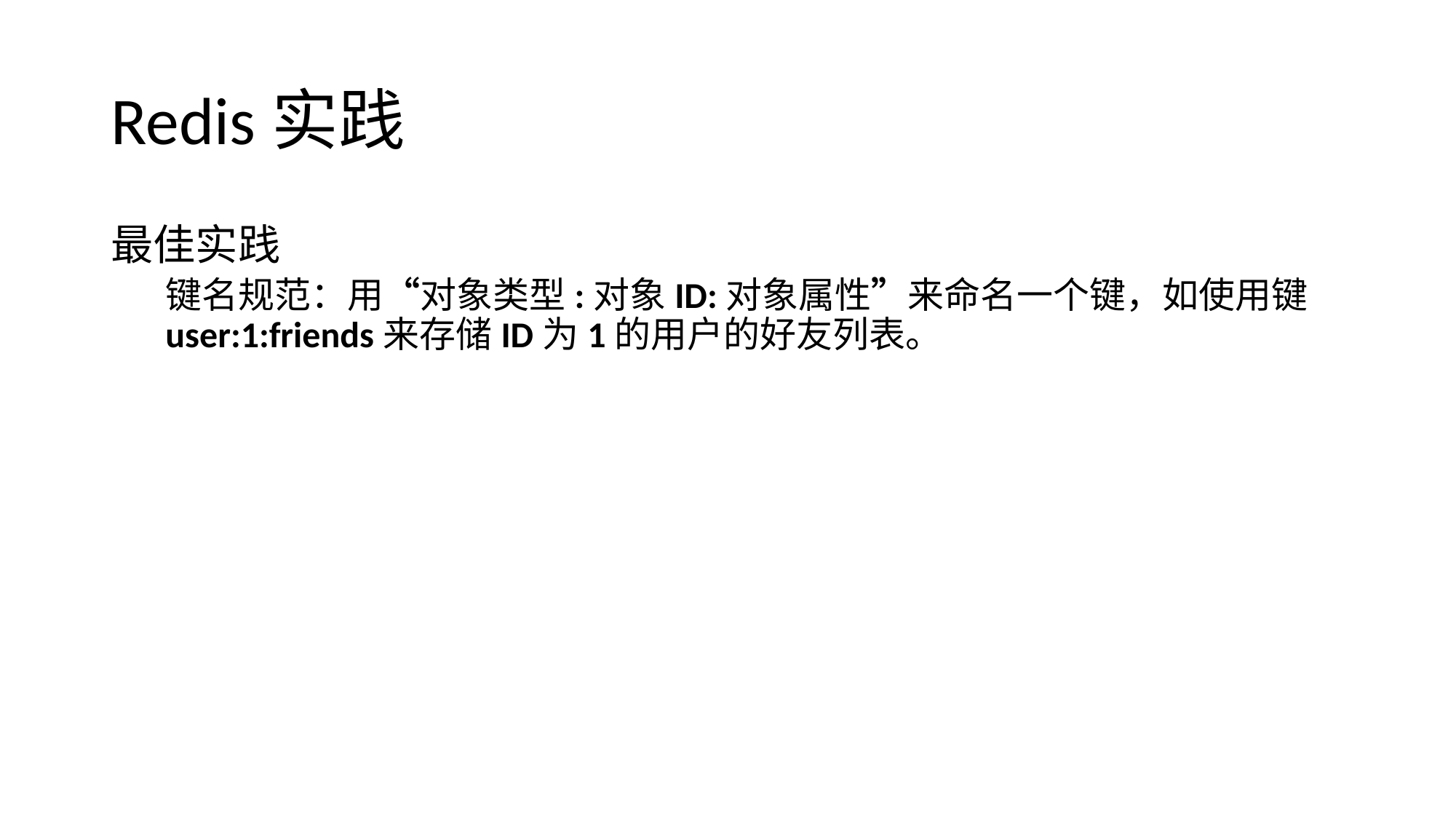

# Redis实践
最佳实践
键名规范：用“对象类型:对象ID:对象属性”来命名一个键，如使用键user:1:friends来存储ID为1的用户的好友列表。